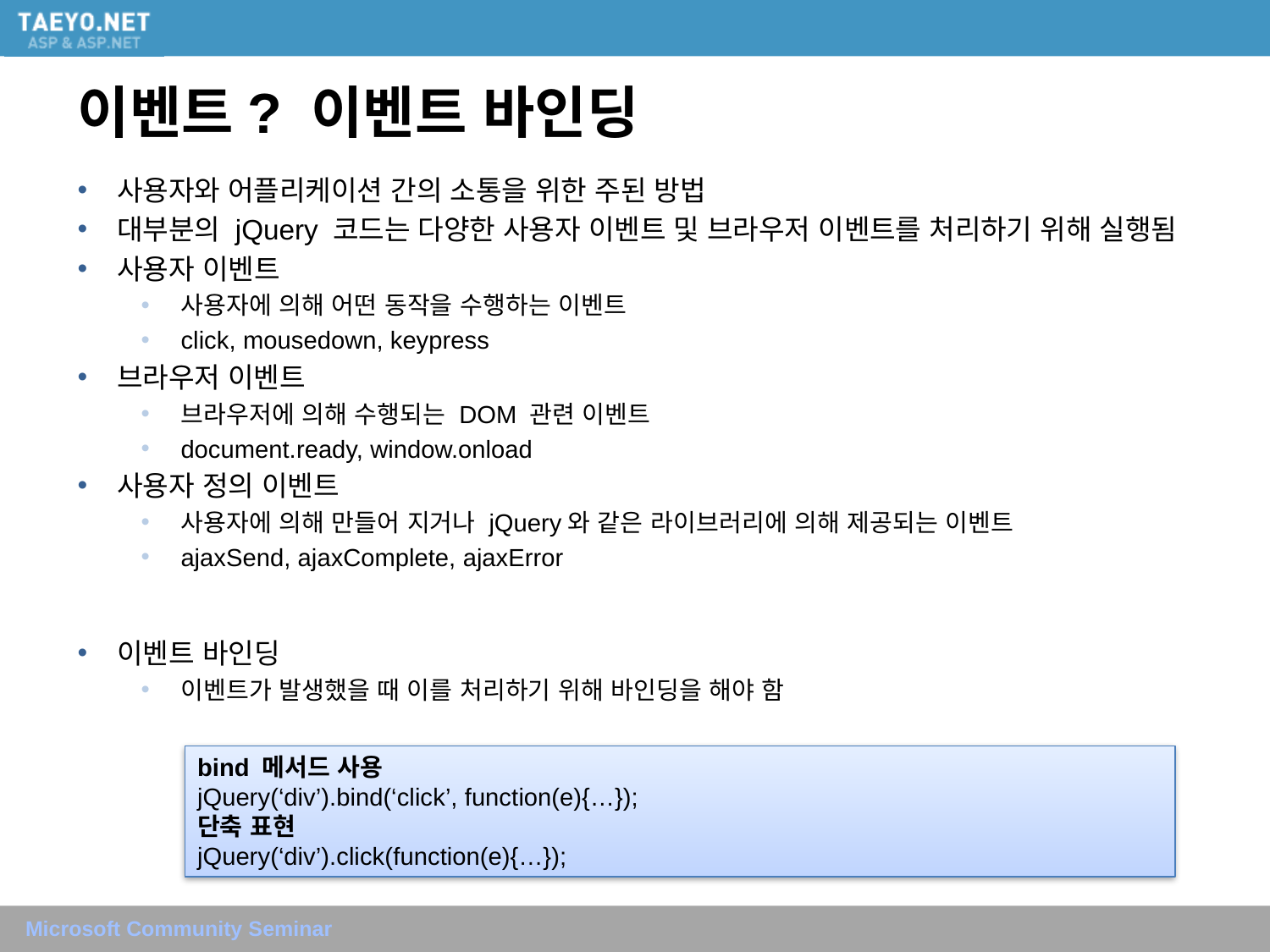

# 이벤트? 이벤트 바인딩
사용자와 어플리케이션 간의 소통을 위한 주된 방법
대부분의 jQuery 코드는 다양한 사용자 이벤트 및 브라우저 이벤트를 처리하기 위해 실행됨
사용자 이벤트
사용자에 의해 어떤 동작을 수행하는 이벤트
click, mousedown, keypress
브라우저 이벤트
브라우저에 의해 수행되는 DOM 관련 이벤트
document.ready, window.onload
사용자 정의 이벤트
사용자에 의해 만들어 지거나 jQuery와 같은 라이브러리에 의해 제공되는 이벤트
ajaxSend, ajaxComplete, ajaxError

이벤트 바인딩
이벤트가 발생했을 때 이를 처리하기 위해 바인딩을 해야 함

bind 메서드 사용
jQuery(‘div’).bind(‘click’, function(e){…});
단축 표현
jQuery(‘div’).click(function(e){…});